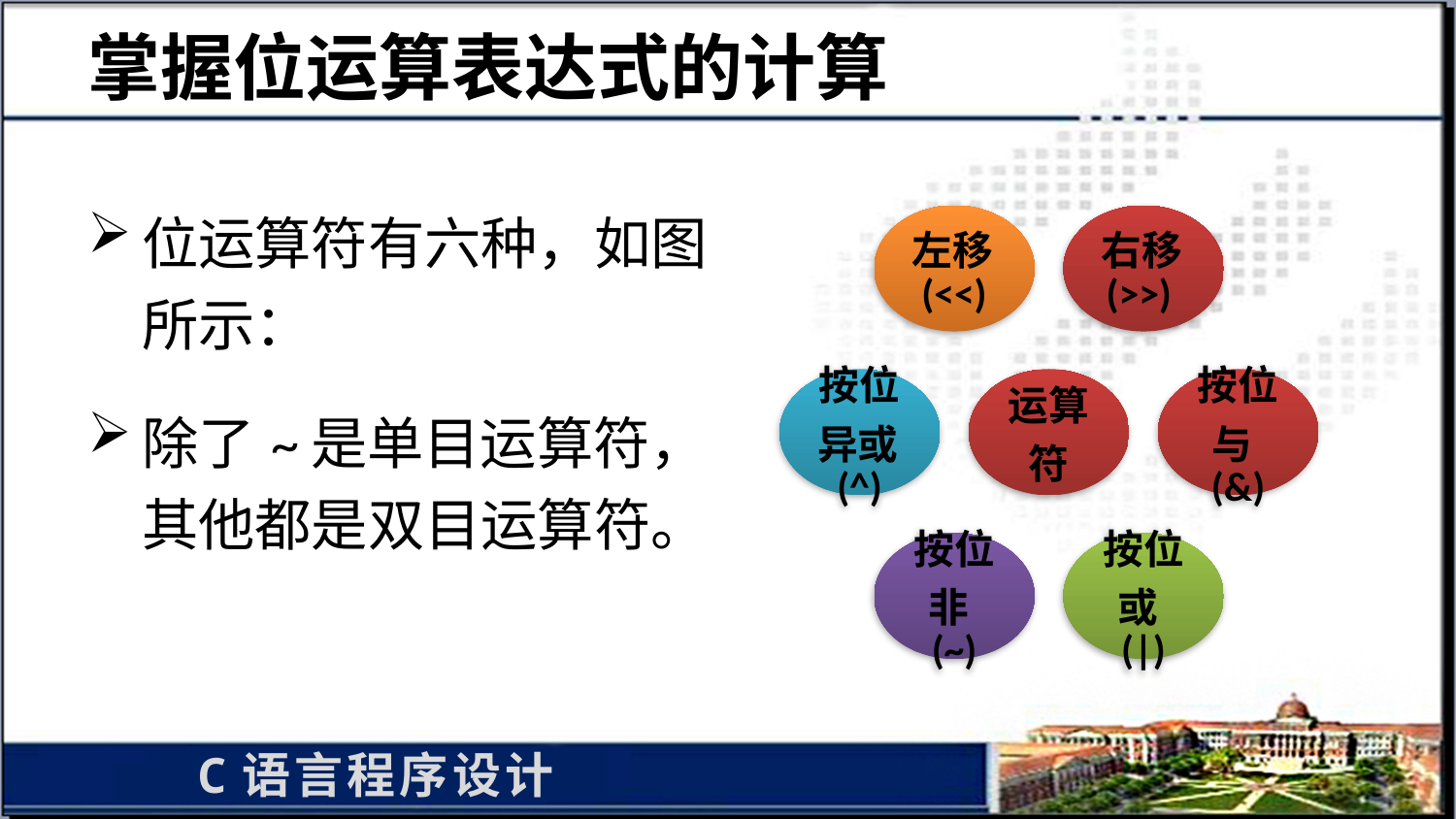

# 掌握位运算表达式的计算
运算符
按位与(&)
按位或(|)
按位非(~)
按位异或(^)
左移(<<)
右移(>>)
位运算符有六种，如图所示：
除了~是单目运算符，其他都是双目运算符。